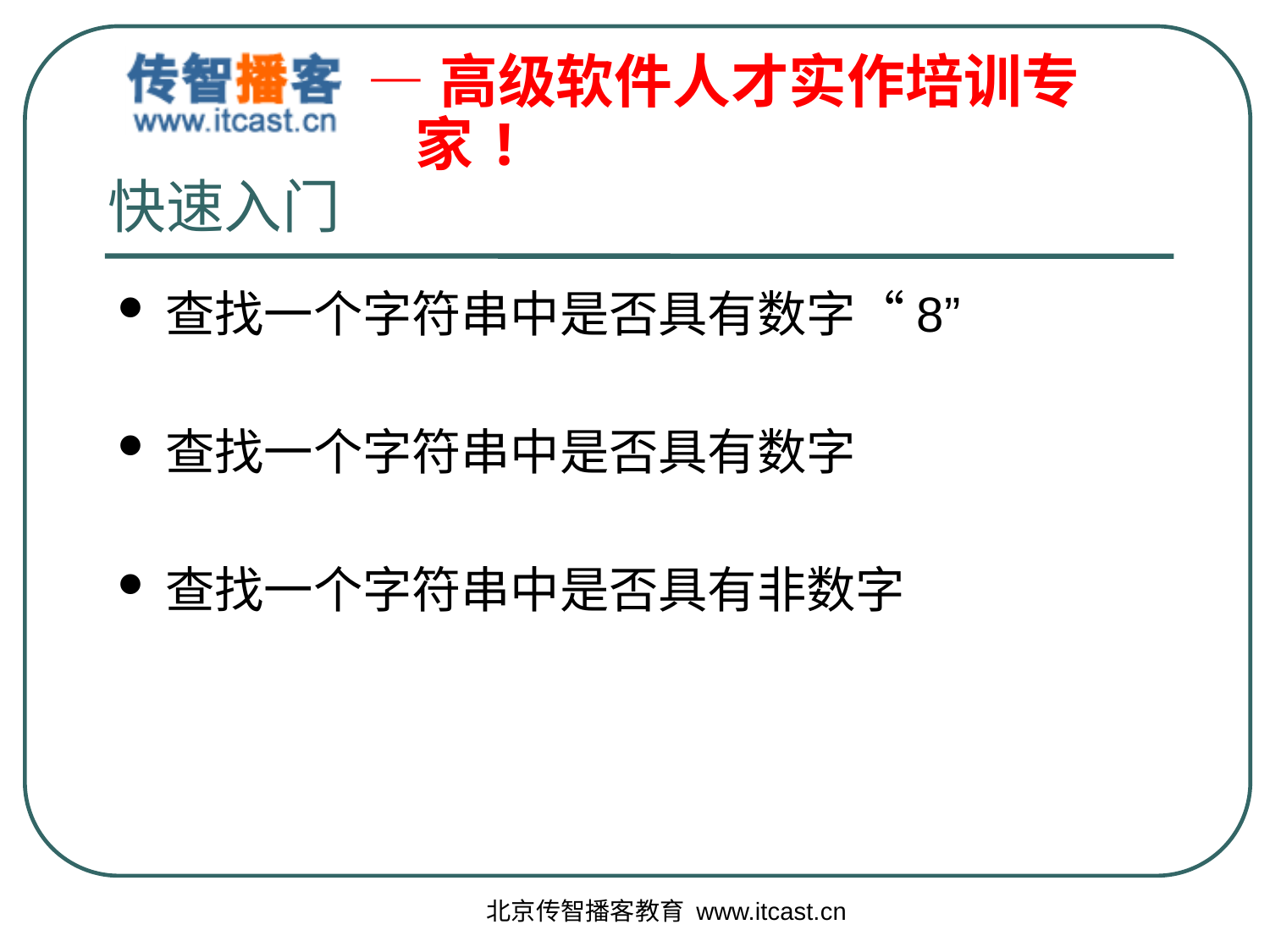

# 快速入门
查找一个字符串中是否具有数字“8”

查找一个字符串中是否具有数字

查找一个字符串中是否具有非数字
北京传智播客教育 www.itcast.cn